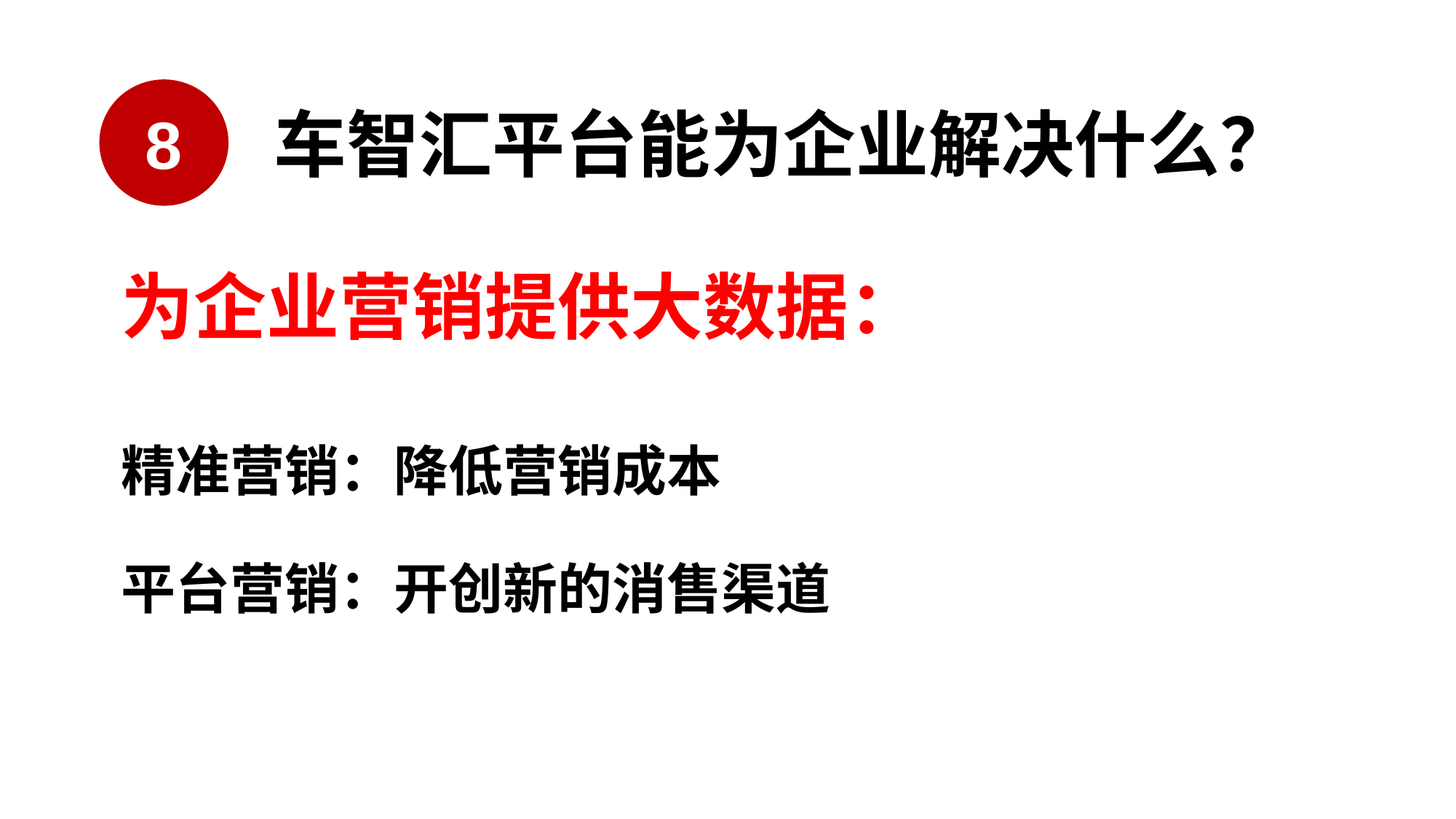

8
车智汇平台能为企业解决什么？
为企业营销提供大数据：
精准营销：降低营销成本
平台营销：开创新的消售渠道